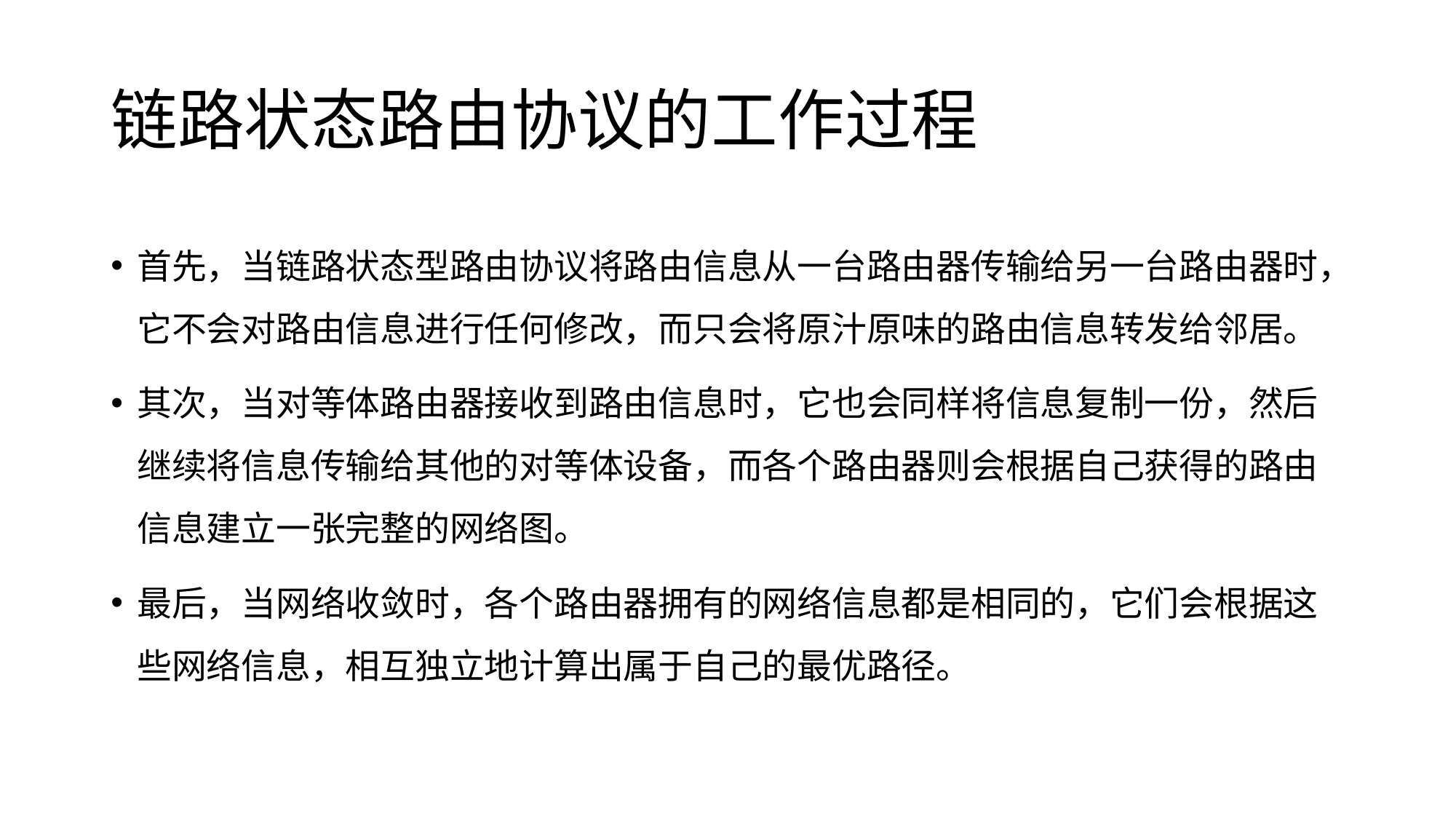

# 链路状态路由协议的工作过程
首先，当链路状态型路由协议将路由信息从一台路由器传输给另一台路由器时，它不会对路由信息进行任何修改，而只会将原汁原味的路由信息转发给邻居。
其次，当对等体路由器接收到路由信息时，它也会同样将信息复制一份，然后继续将信息传输给其他的对等体设备，而各个路由器则会根据自己获得的路由信息建立一张完整的网络图。
最后，当网络收敛时，各个路由器拥有的网络信息都是相同的，它们会根据这些网络信息，相互独立地计算出属于自己的最优路径。